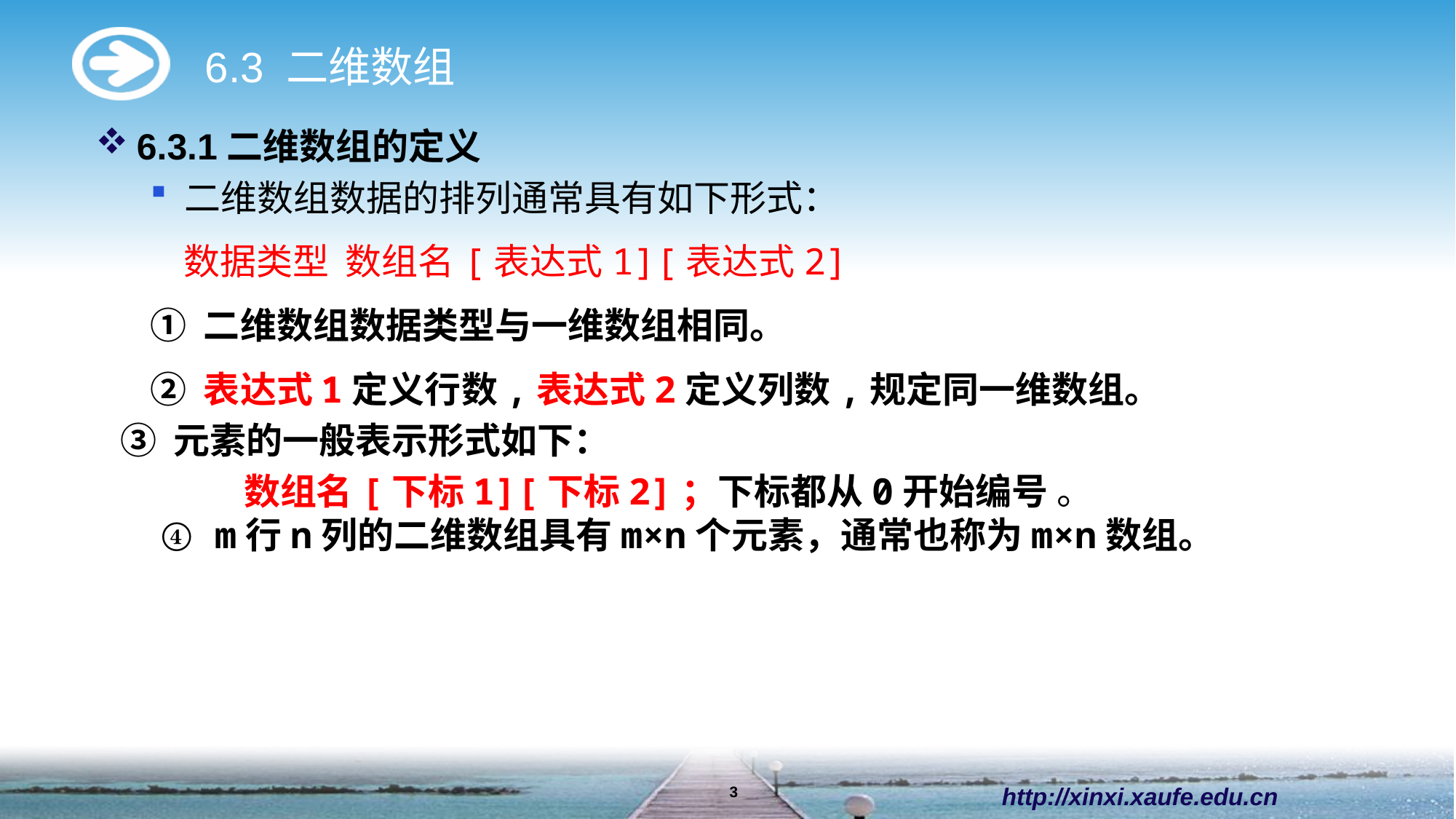

# 6.3 二维数组
6.3.1二维数组的定义
二维数组数据的排列通常具有如下形式：
   数据类型  数组名[表达式1][表达式2]
① 二维数组数据类型与一维数组相同。
② 表达式1定义行数,表达式2定义列数,规定同一维数组。
   ③ 元素的一般表示形式如下：
                 数组名[下标1][下标2]；下标都从0开始编号 。
   ④ m行n列的二维数组具有m×n个元素，通常也称为m×n数组。
http://xinxi.xaufe.edu.cn
3